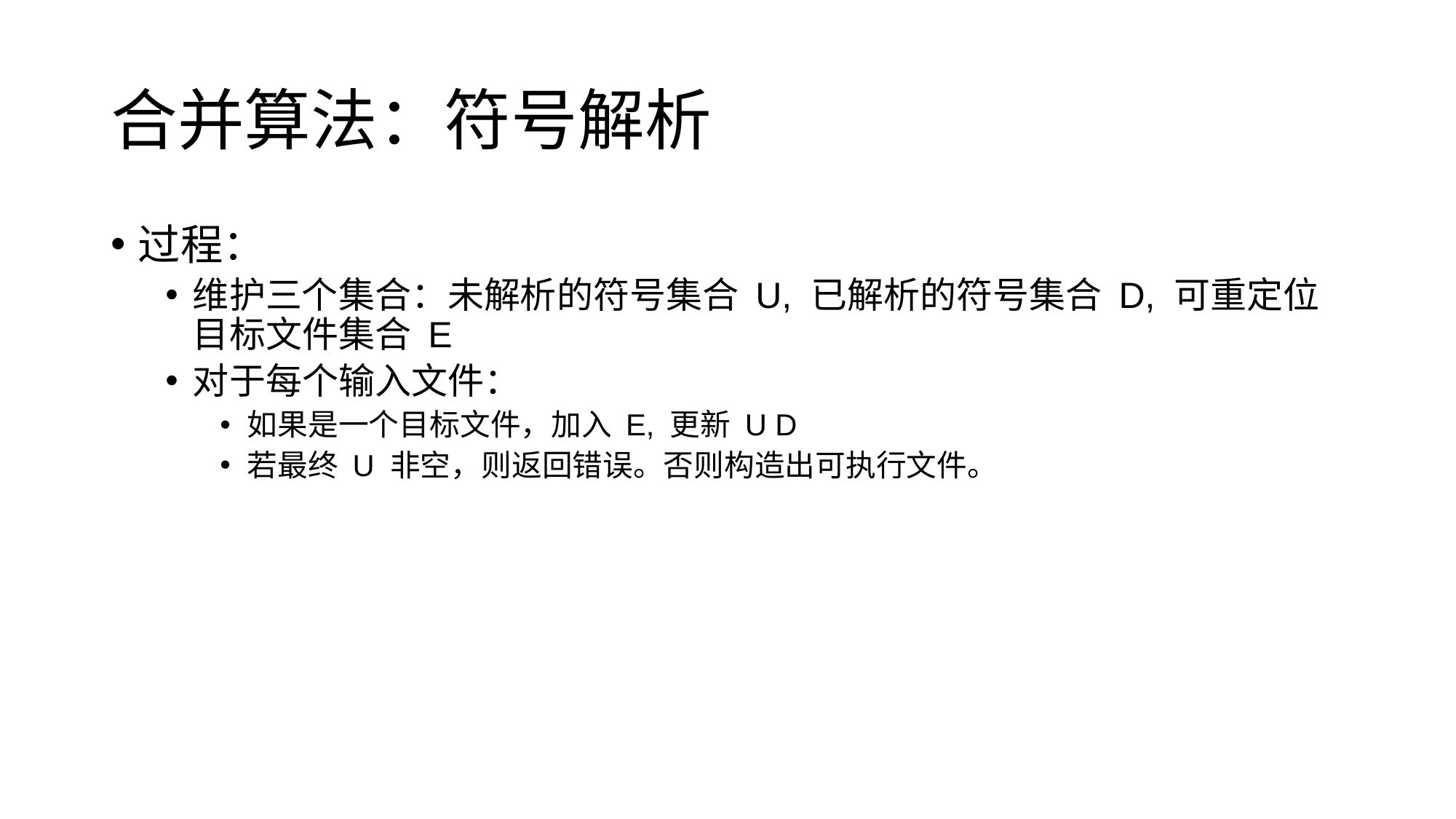

# 合并算法：符号解析
过程：
维护三个集合：未解析的符号集合 U, 已解析的符号集合 D, 可重定位目标文件集合 E
对于每个输入文件：
如果是一个目标文件，加入 E, 更新 U D
若最终 U 非空，则返回错误。否则构造出可执行文件。